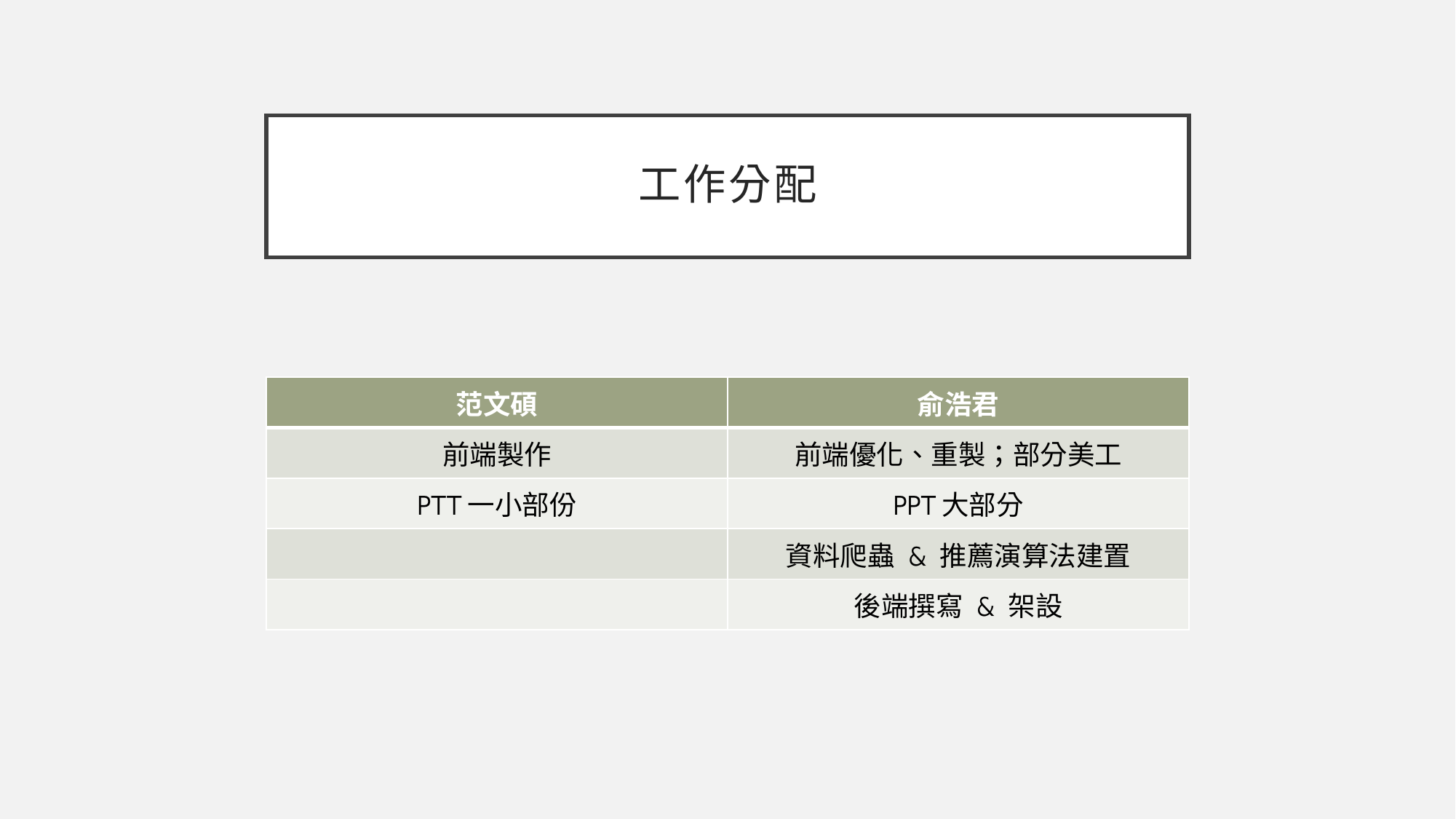

# 工作分配
| 范文碩 | 俞浩君 |
| --- | --- |
| 前端製作 | 前端優化、重製；部分美工 |
| PTT一小部份 | PPT大部分 |
|  | 資料爬蟲 & 推薦演算法建置 |
|  | 後端撰寫 & 架設 |